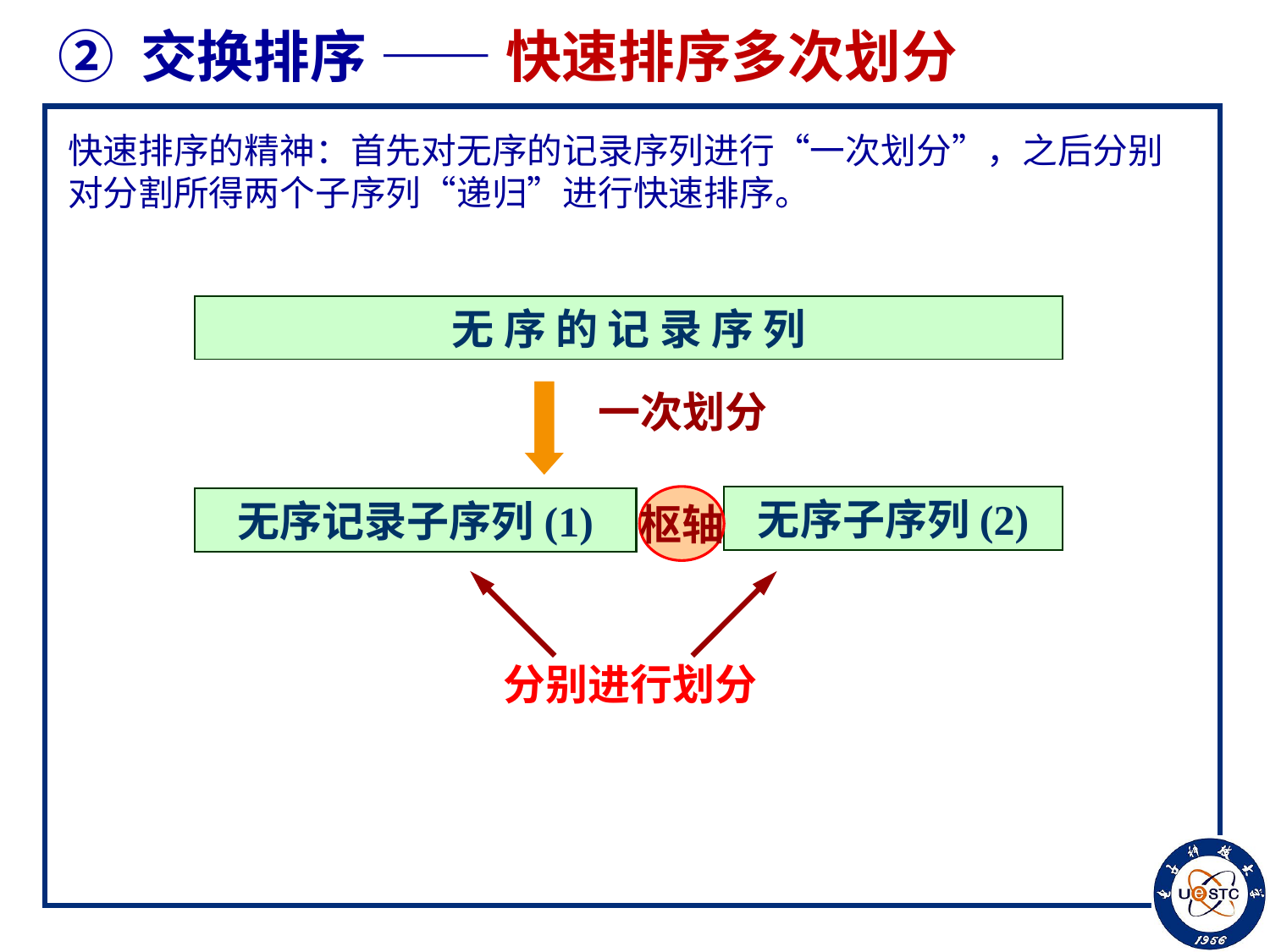

# ② 交换排序 —— 快速排序多次划分
快速排序的精神：首先对无序的记录序列进行“一次划分”，之后分别对分割所得两个子序列“递归”进行快速排序。

无 序 的 记 录 序 列
一次划分

枢轴
无序子序列(2)
无序记录子序列(1)

分别进行划分